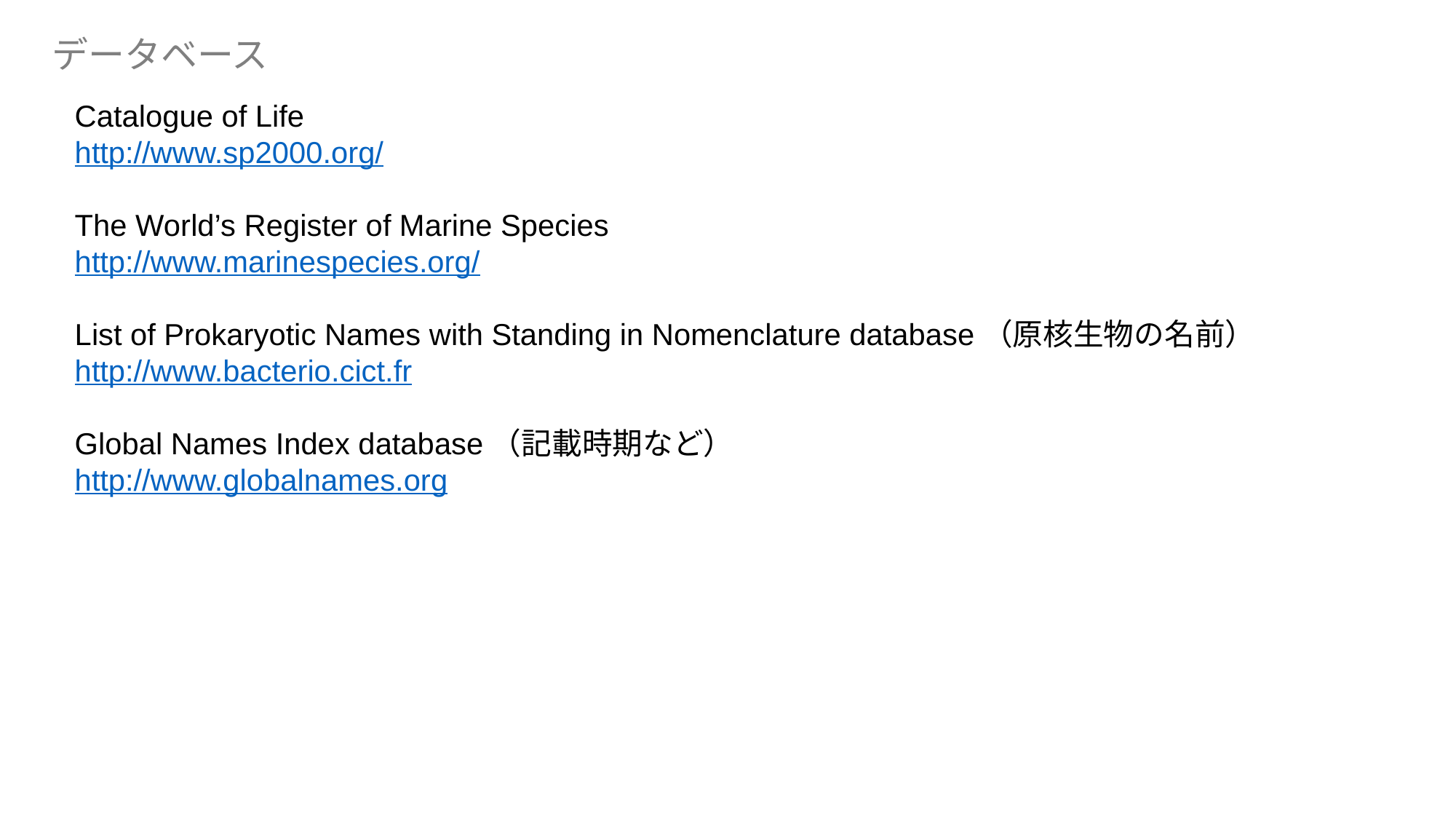

データベース
Catalogue of Life
http://www.sp2000.org/

The World’s Register of Marine Species
http://www.marinespecies.org/

List of Prokaryotic Names with Standing in Nomenclature database（原核生物の名前）
http://www.bacterio.cict.fr

Global Names Index database（記載時期など）
http://www.globalnames.org